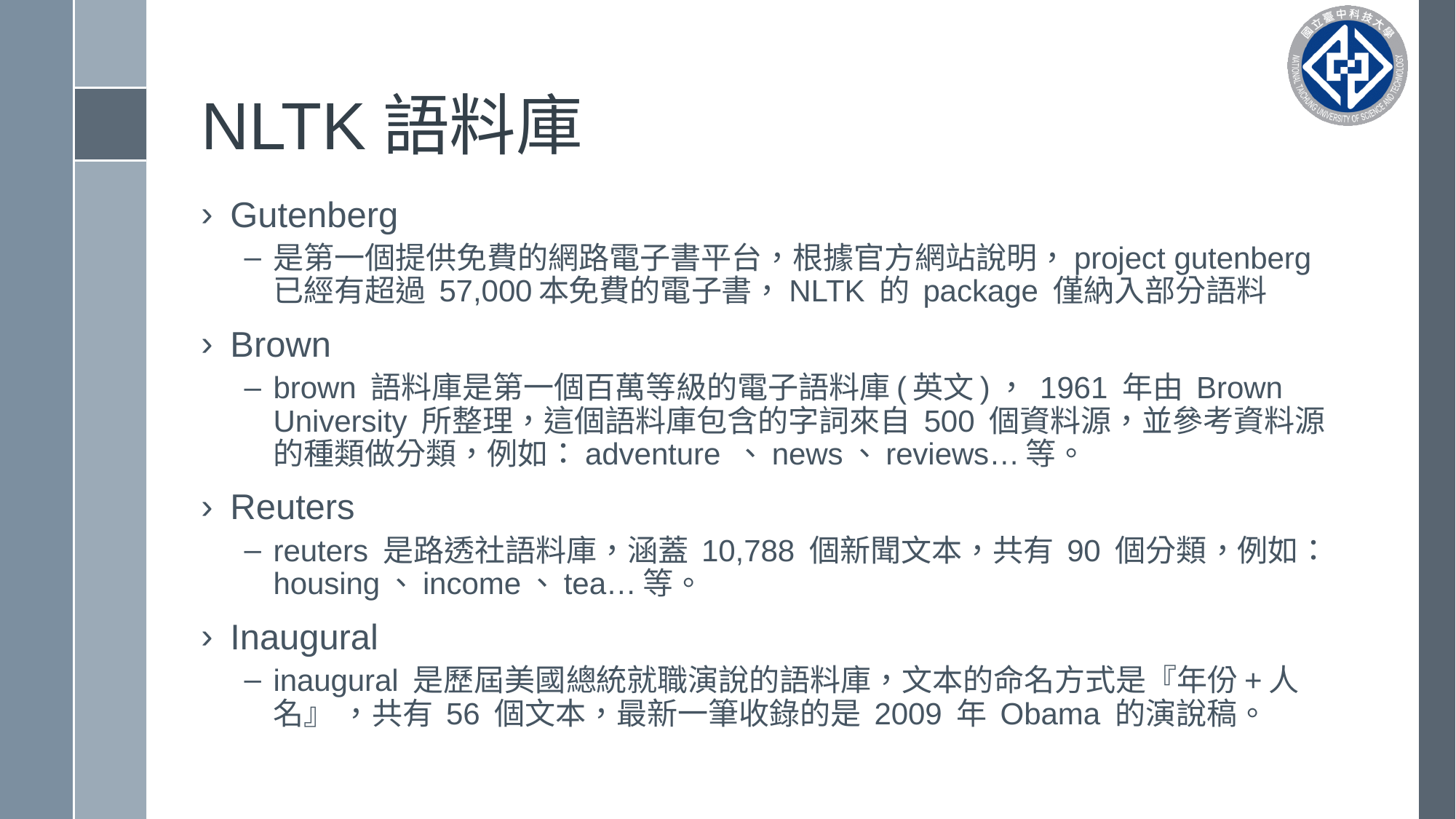

# NLTK語料庫
Gutenberg
是第一個提供免費的網路電子書平台，根據官方網站說明，project gutenberg 已經有超過 57,000本免費的電子書，NLTK 的 package 僅納入部分語料
Brown
brown 語料庫是第一個百萬等級的電子語料庫(英文)， 1961 年由 Brown University 所整理，這個語料庫包含的字詞來自 500 個資料源，並參考資料源的種類做分類，例如：adventure 、news、reviews…等。
Reuters
reuters 是路透社語料庫，涵蓋 10,788 個新聞文本，共有 90 個分類，例如：housing、income、tea…等。
Inaugural
inaugural 是歷屆美國總統就職演說的語料庫，文本的命名方式是『年份+人名』 ，共有 56 個文本，最新一筆收錄的是 2009 年 Obama 的演說稿。